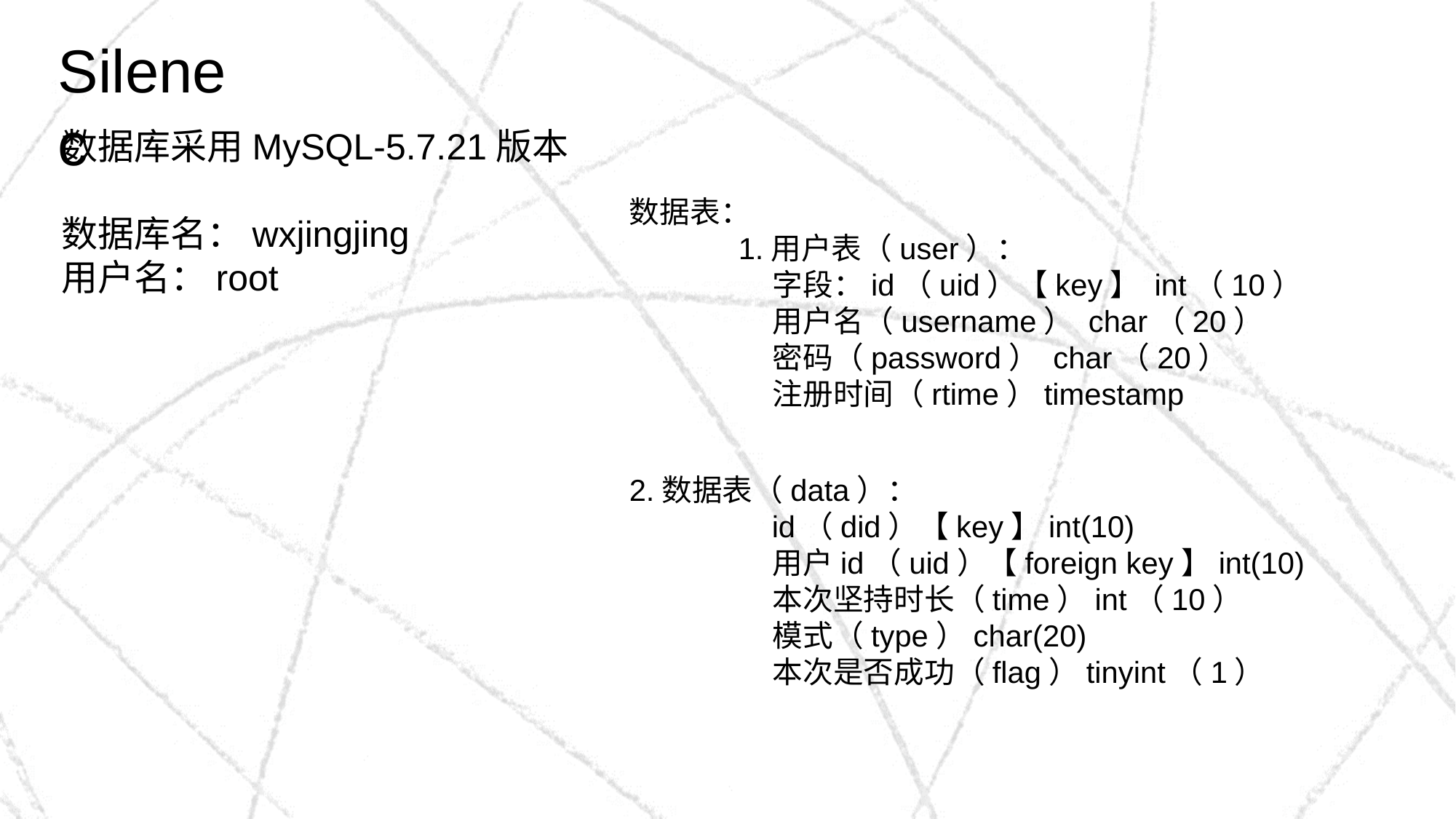

Silenec
	数据库采用MySQL-5.7.21版本

	数据库名：wxjingjing
	用户名：root

数据表：
	1.用户表（user）：
	    字段：id（uid）【key】 int（10）
	    用户名（username） char（20）
	    密码（password） char（20）
	    注册时间（rtime）timestamp
2.数据表（data）：
	    id（did）【key】int(10)
	    用户id（uid）【foreign key】int(10)
	    本次坚持时长（time）int（10）
	    模式（type）char(20)
	    本次是否成功（flag）tinyint（1）